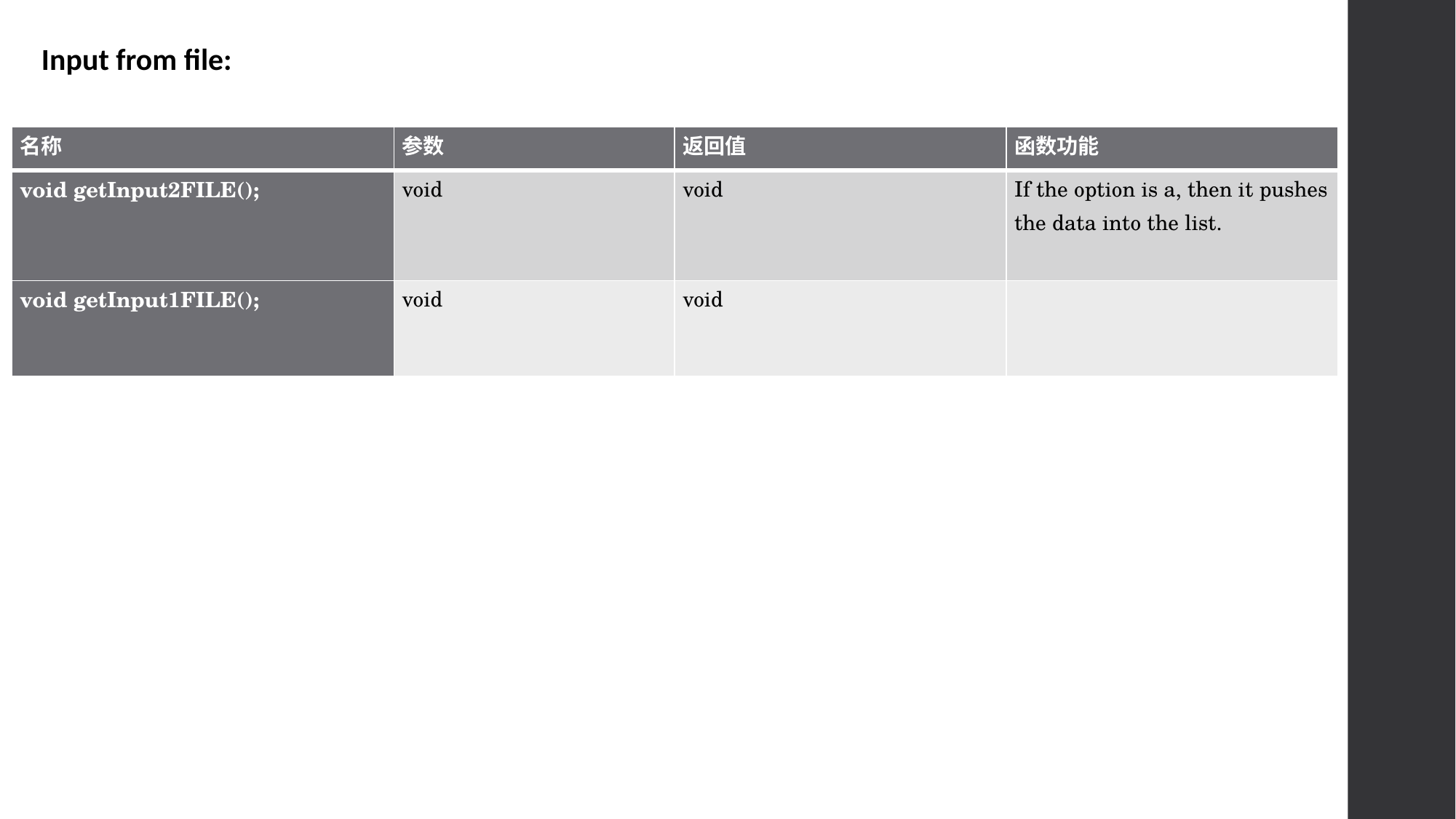

Input from file:

| 名称 | 参数 | 返回值 | 函数功能 |
| --- | --- | --- | --- |
| void getInput2FILE(); | void | void | If the option is a, then it pushes the data into the list. |
| void getInput1FILE(); | void | void |  |